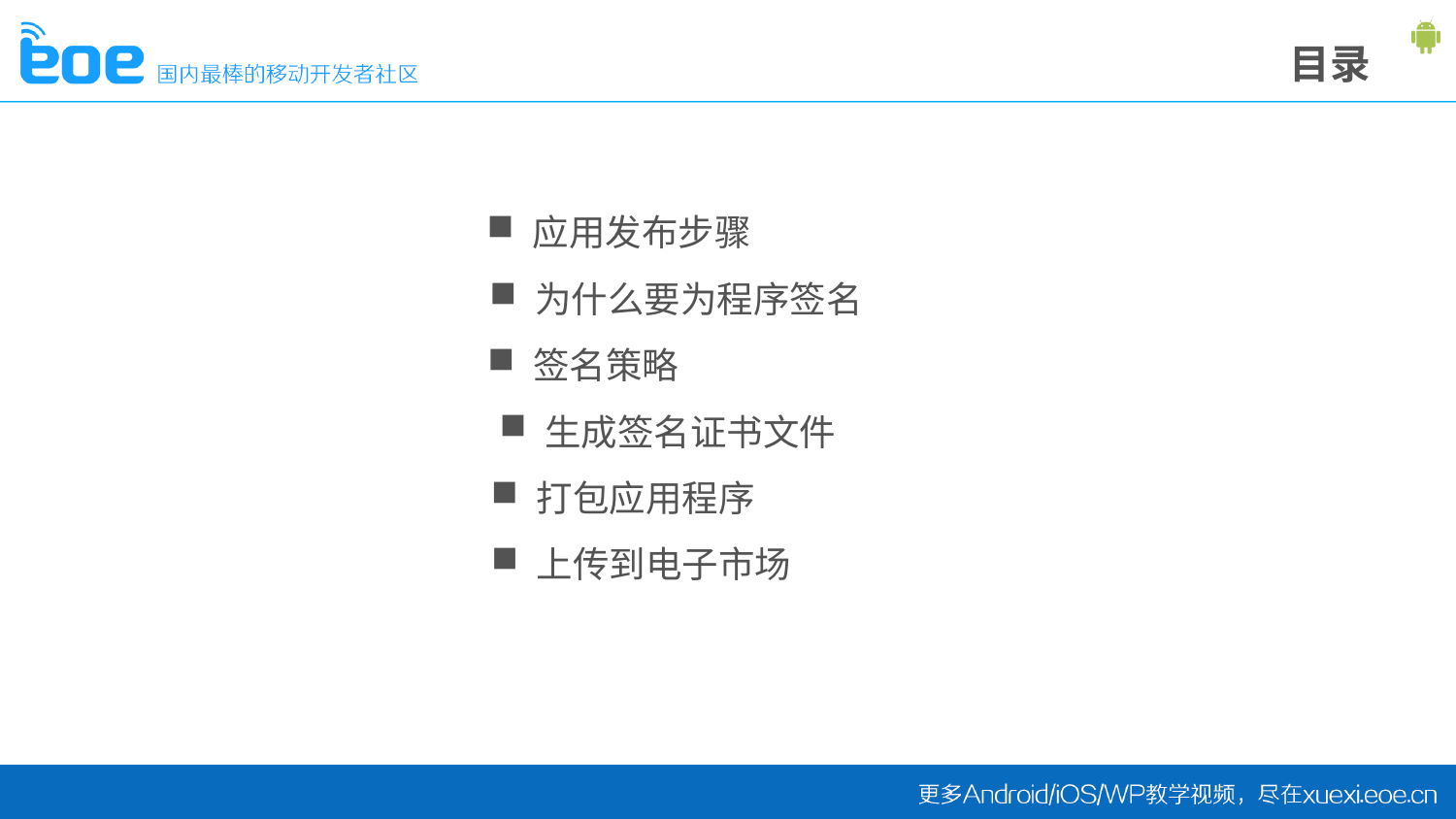

目录
应用发布步骤
为什么要为程序签名
签名策略
生成签名证书文件
打包应用程序
上传到电子市场